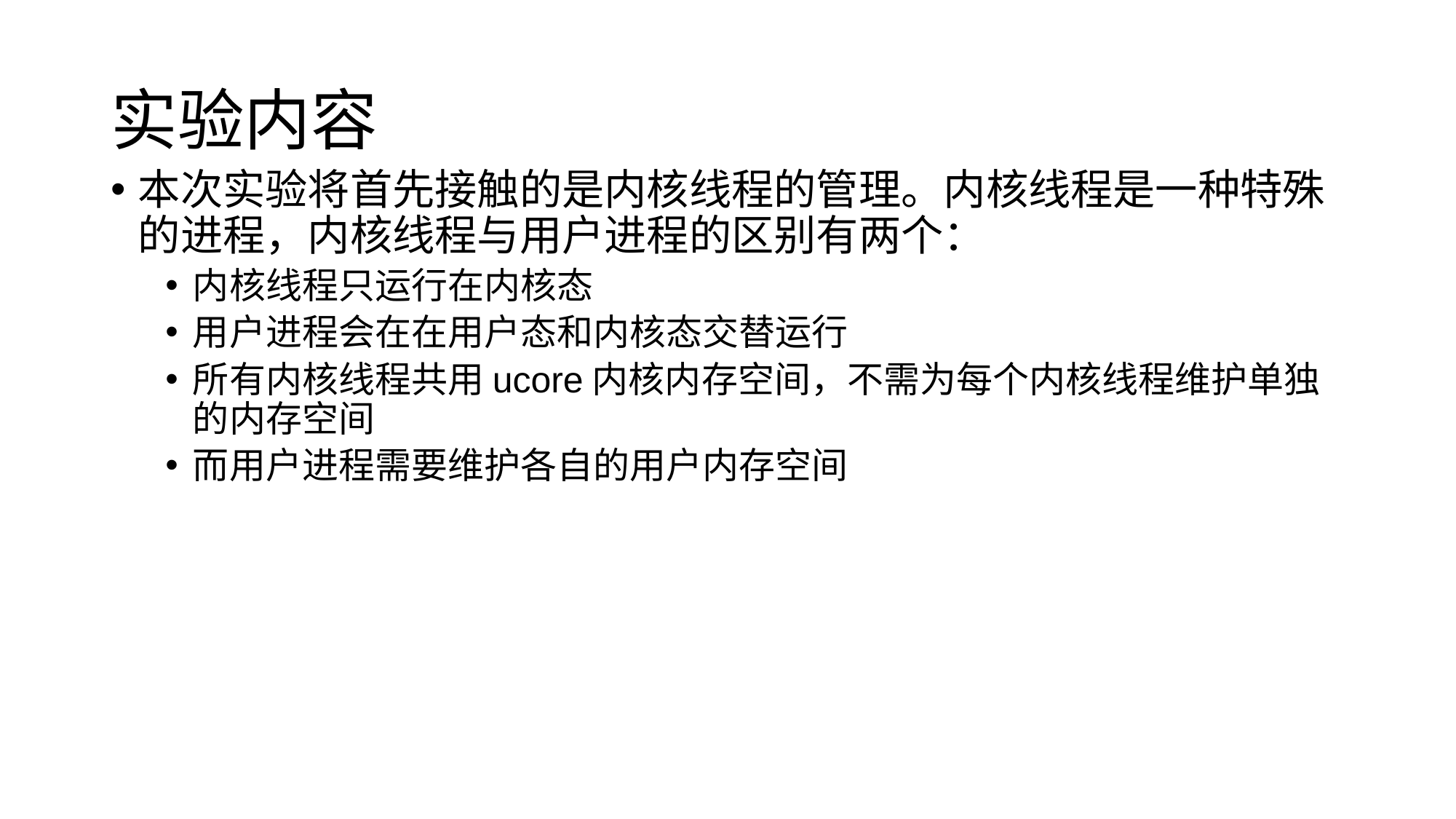

# 实验内容
本次实验将首先接触的是内核线程的管理。内核线程是一种特殊的进程，内核线程与用户进程的区别有两个：
内核线程只运行在内核态
用户进程会在在用户态和内核态交替运行
所有内核线程共用ucore内核内存空间，不需为每个内核线程维护单独的内存空间
而用户进程需要维护各自的用户内存空间